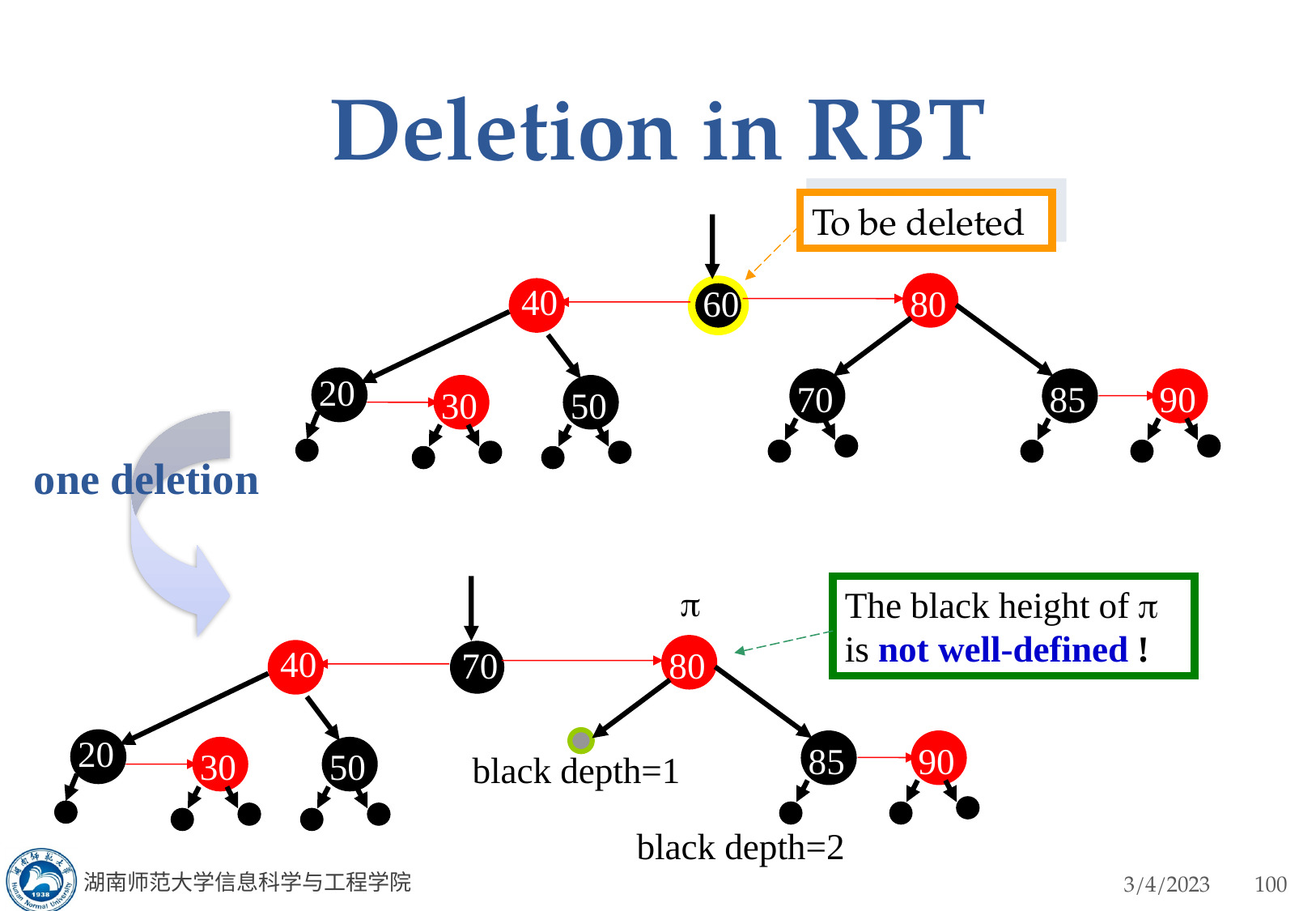

# Deletion in RBT
To be deleted

40
60
80

20

70

85

90

30

50

one deletion
π

The black height of π is not well-defined !

40
70
80

20

85
90

30

50

black depth=1

black depth=2
湖南师范大学信息科学与工程学院
3/4/2023
100